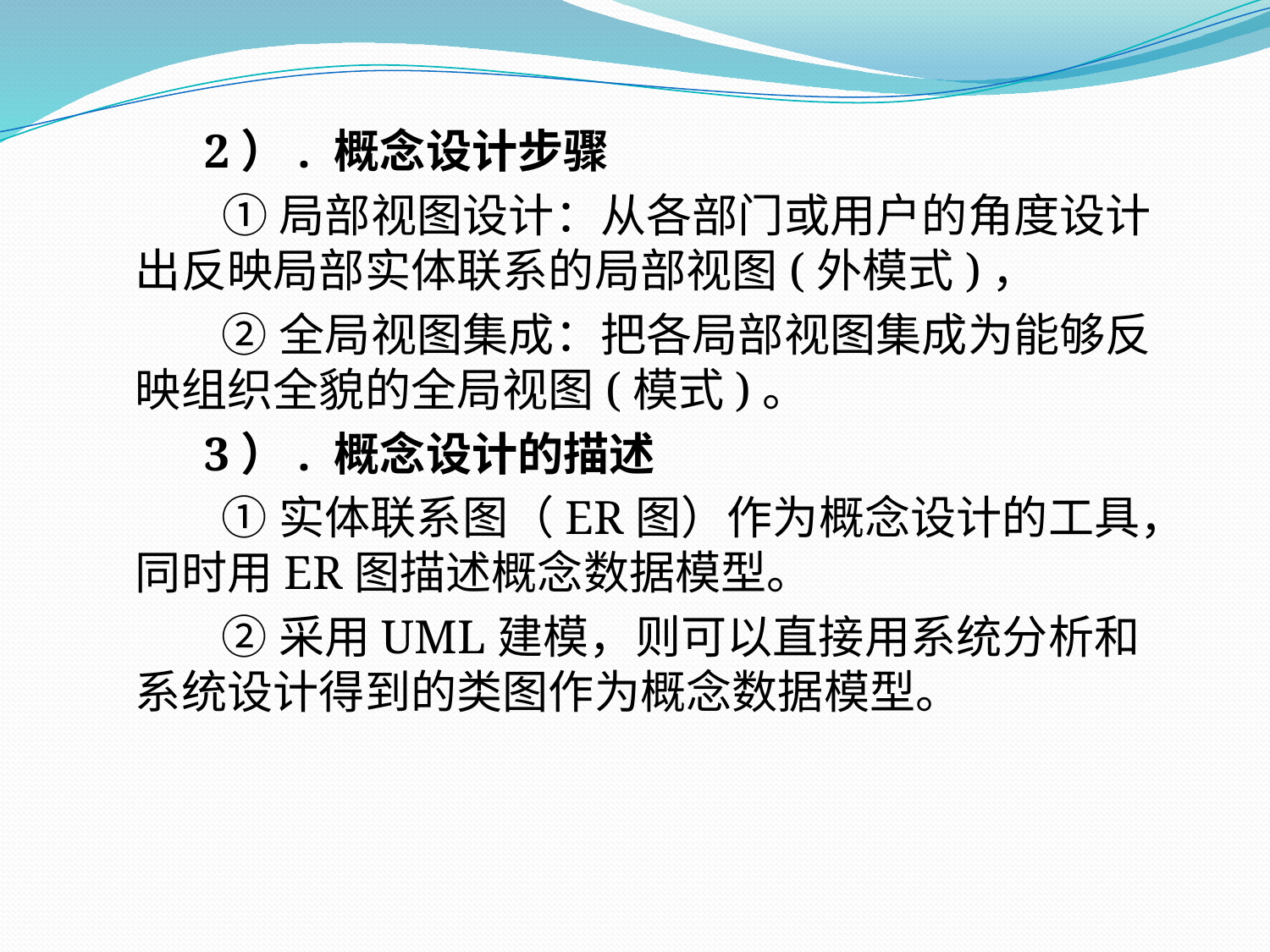

2）. 概念设计步骤
            ①局部视图设计：从各部门或用户的角度设计出反映局部实体联系的局部视图(外模式)，
            ②全局视图集成：把各局部视图集成为能够反映组织全貌的全局视图(模式)。
         3）. 概念设计的描述
            ①实体联系图（ER图）作为概念设计的工具，同时用ER图描述概念数据模型。
            ②采用UML建模，则可以直接用系统分析和系统设计得到的类图作为概念数据模型。